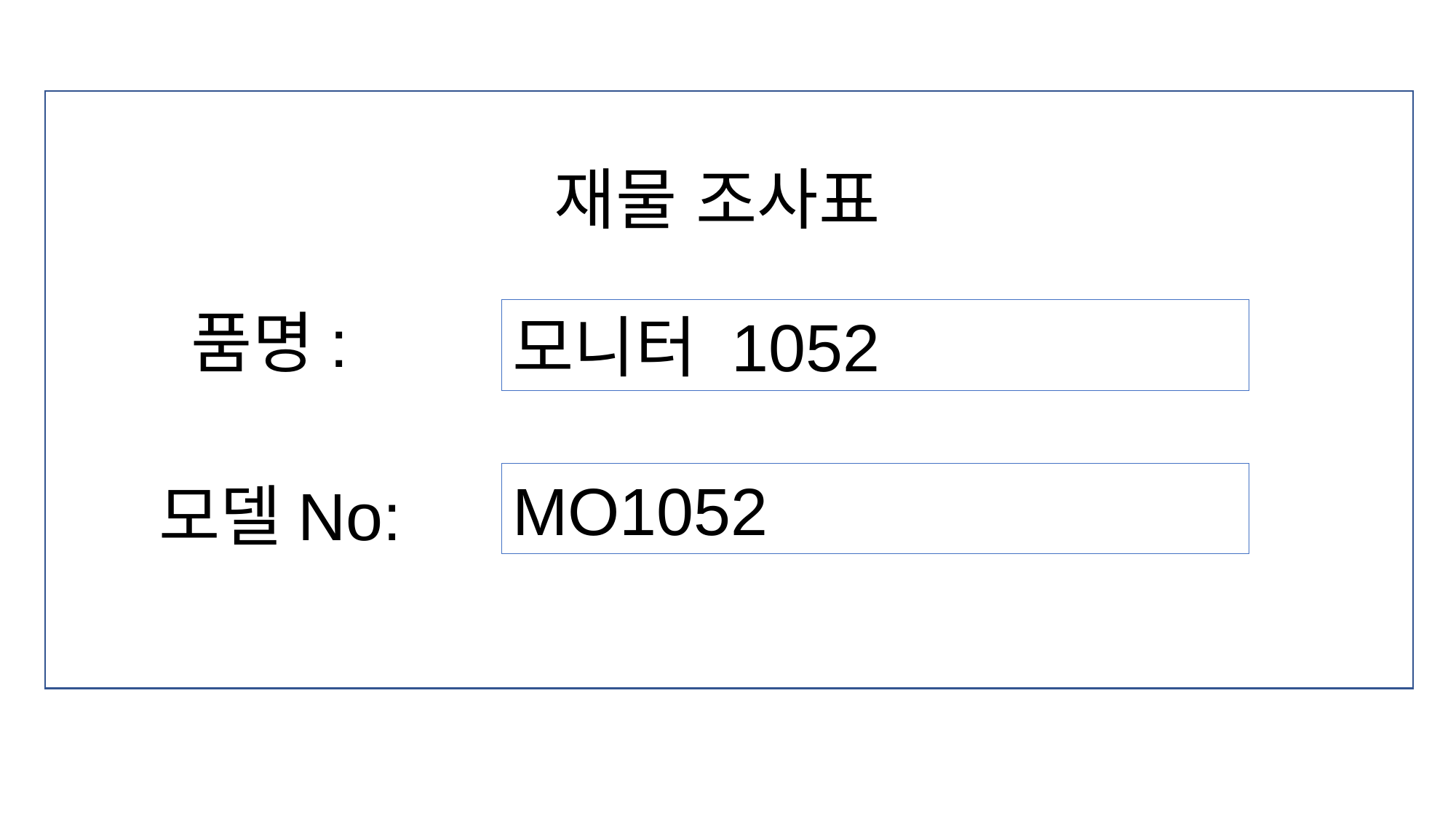

재물 조사표
품명:
모니터 1052
MO1052
모델No: